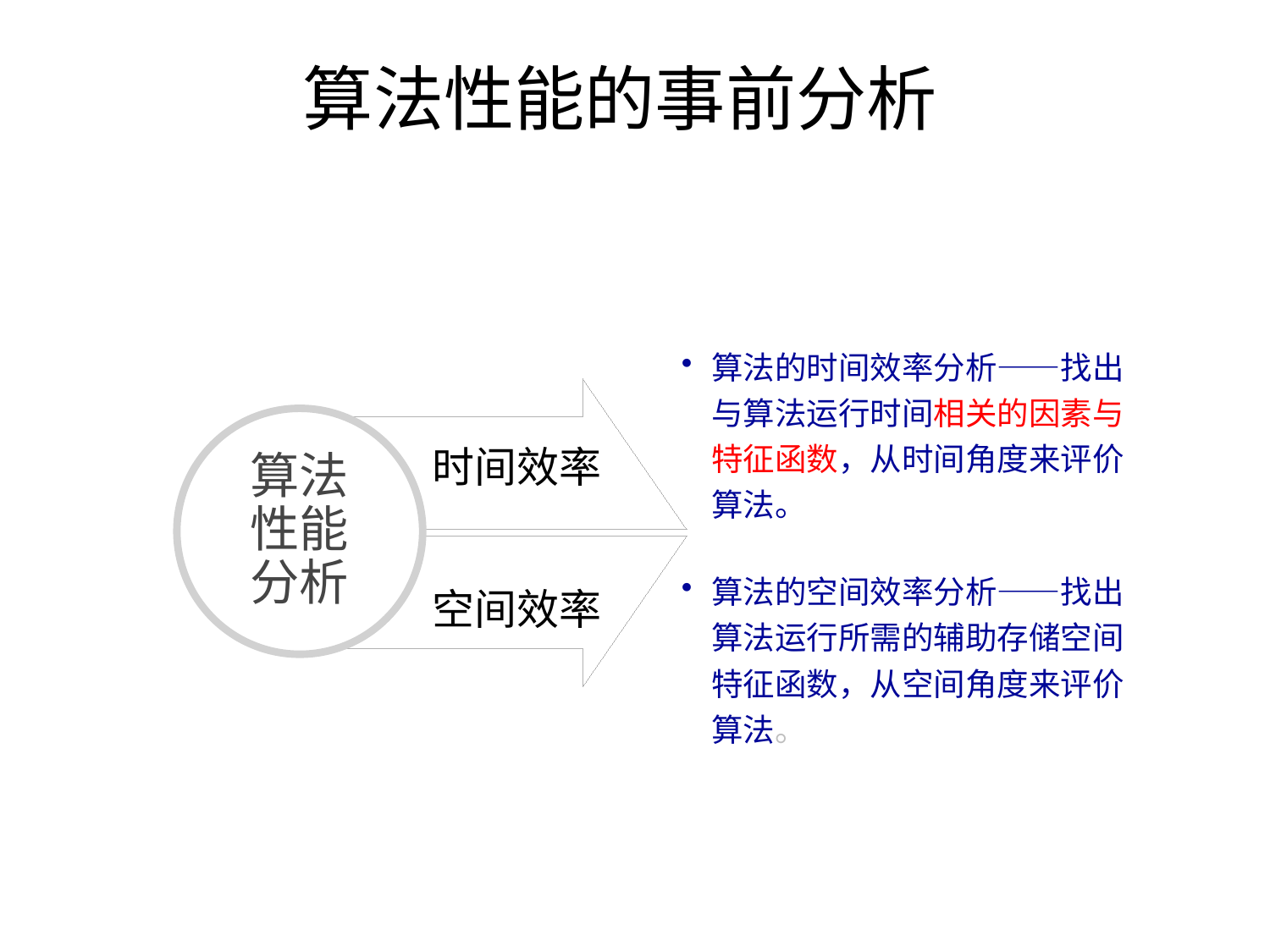

# 算法性能的事前分析
算法的时间效率分析——找出与算法运行时间相关的因素与特征函数，从时间角度来评价算法。
时间效率
算法
性能
分析
空间效率
算法的空间效率分析——找出算法运行所需的辅助存储空间特征函数，从空间角度来评价算法。
63